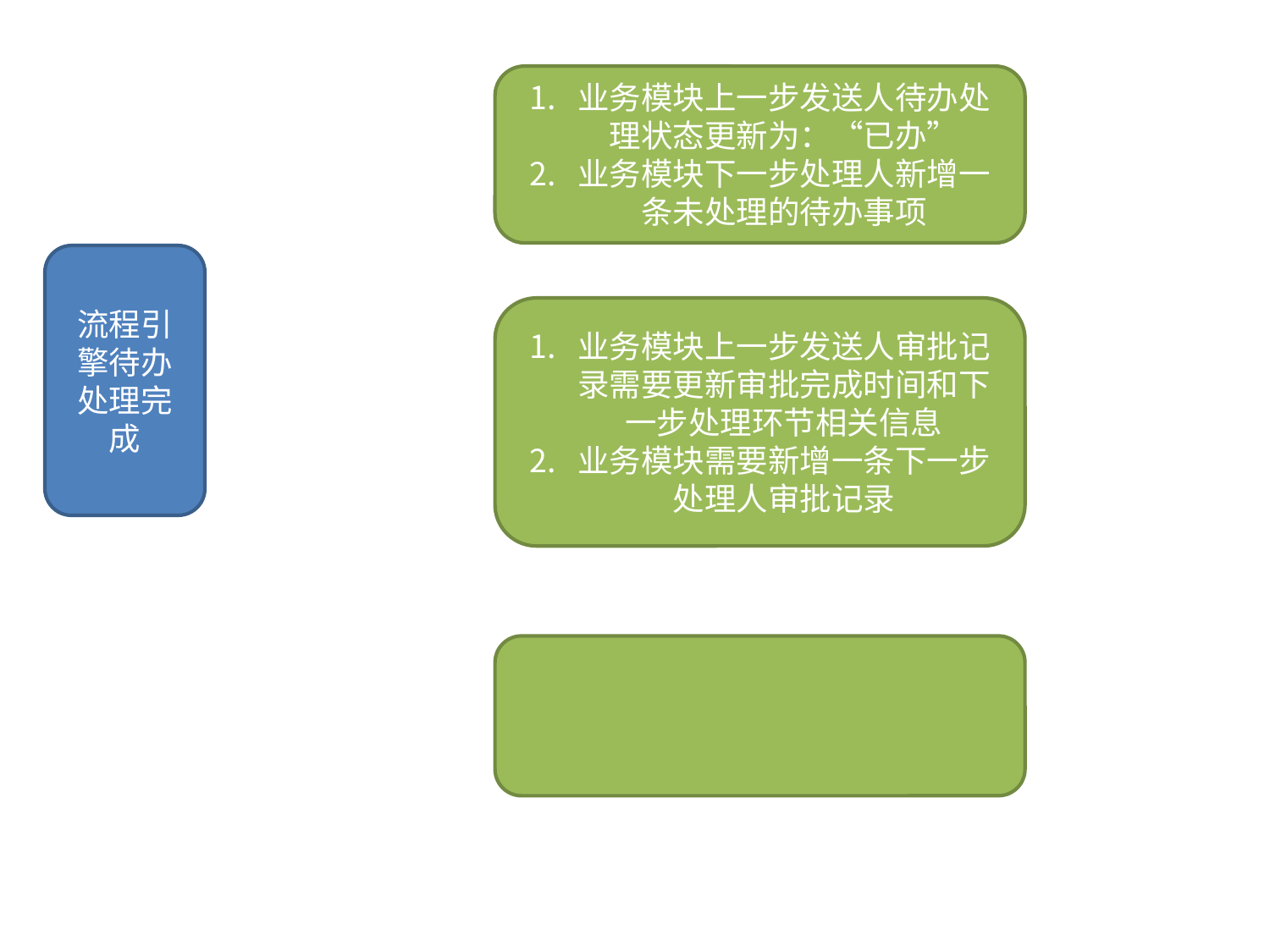

业务模块上一步发送人待办处理状态更新为：“已办”
业务模块下一步处理人新增一条未处理的待办事项
流程引擎待办处理完成
业务模块上一步发送人审批记录需要更新审批完成时间和下一步处理环节相关信息
业务模块需要新增一条下一步处理人审批记录